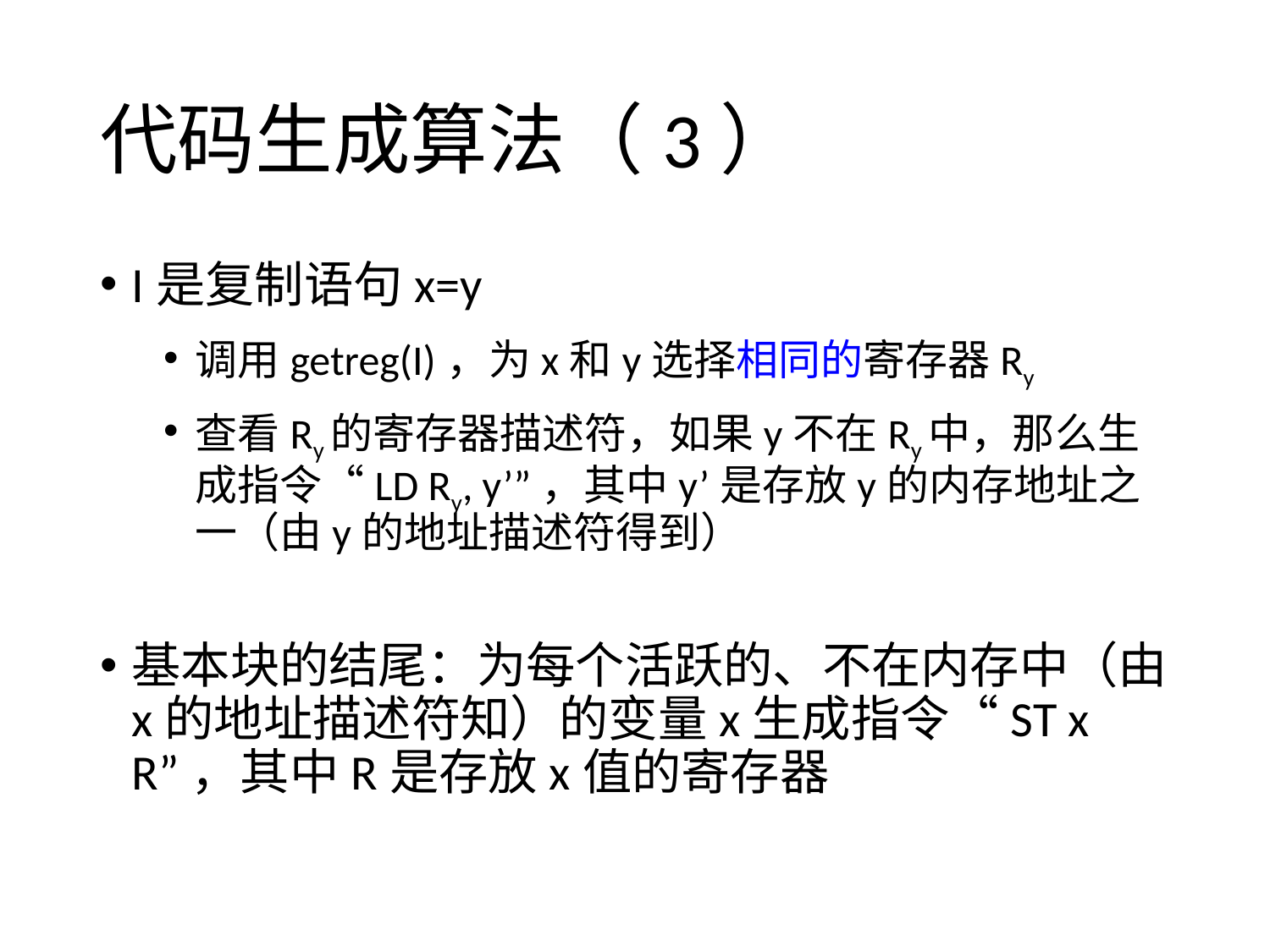

# 代码生成算法（3）
I是复制语句x=y
调用getreg(I)，为x和y选择相同的寄存器Ry
查看Ry的寄存器描述符，如果y不在Ry中，那么生成指令“LD Ry, y’”，其中y’是存放y的内存地址之一（由y的地址描述符得到）

基本块的结尾：为每个活跃的、不在内存中（由x的地址描述符知）的变量x生成指令“ST x R”，其中R是存放x值的寄存器